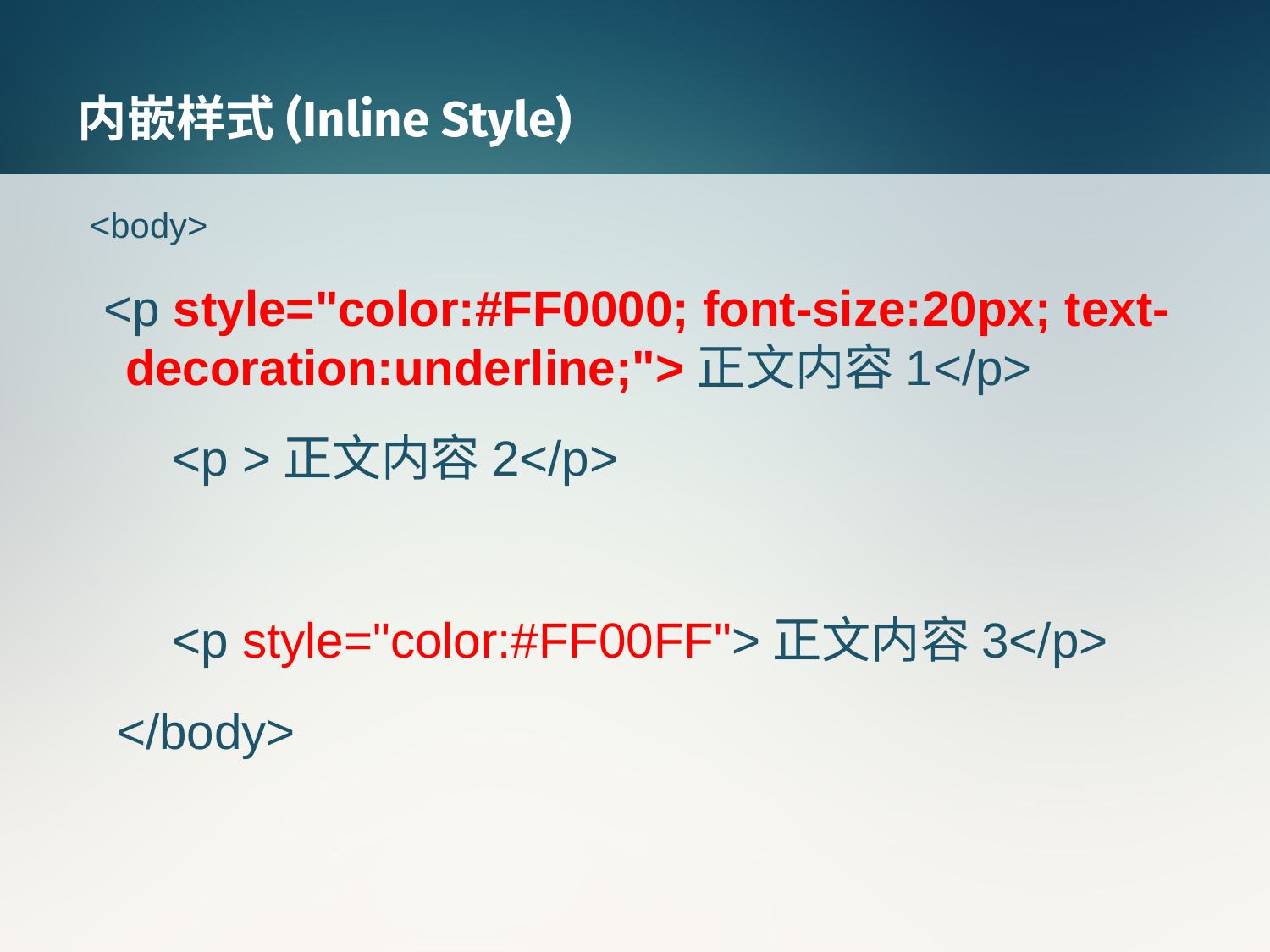

# 内嵌样式(Inline Style)
<body>
 <p style="color:#FF0000; font-size:20px; text-  decoration:underline;">正文内容1</p>
      <p >正文内容2</p>

      <p style="color:#FF00FF">正文内容3</p>
  </body>